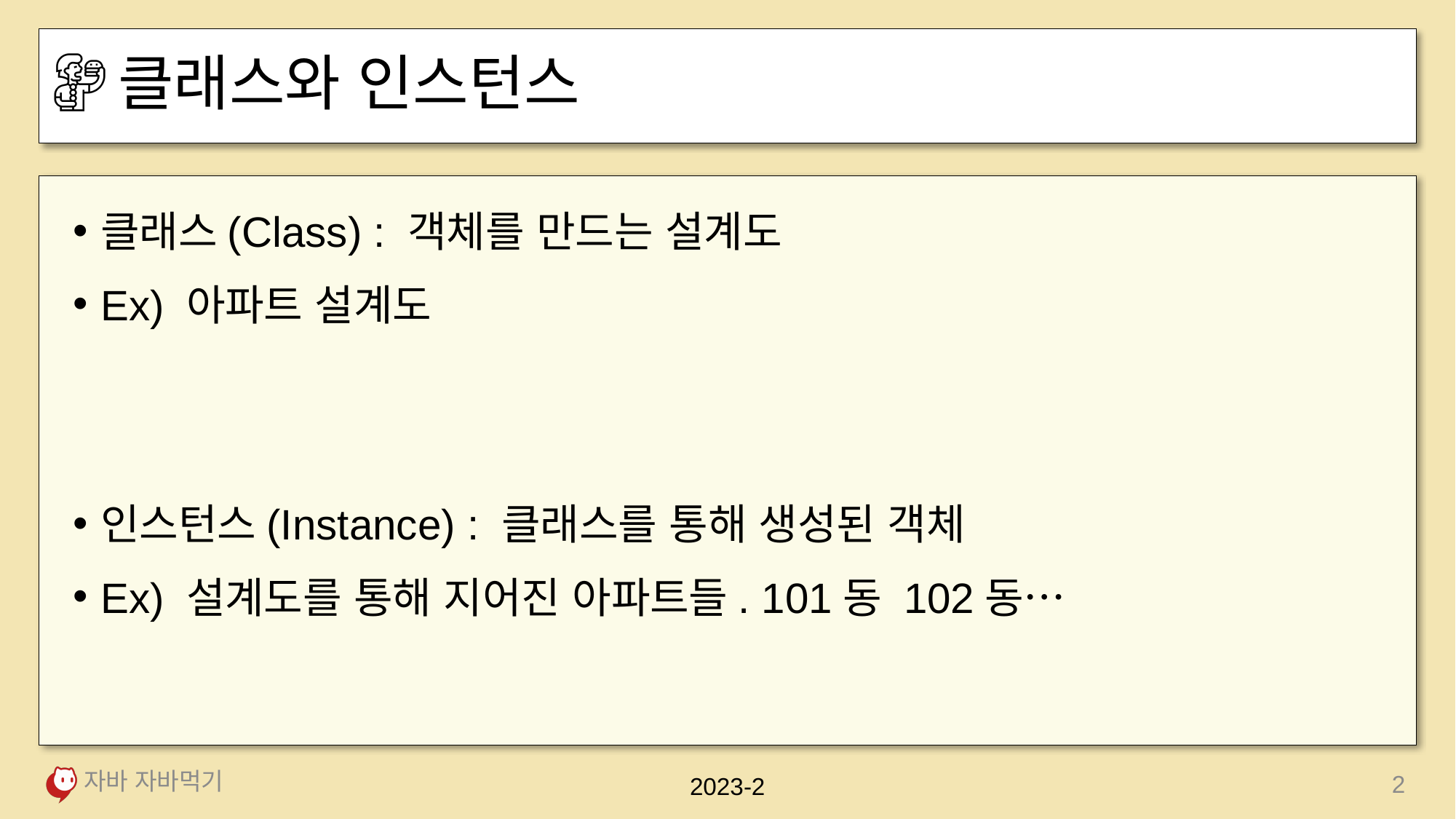

# 클래스와 인스턴스
클래스(Class) : 객체를 만드는 설계도
Ex) 아파트 설계도

인스턴스(Instance) : 클래스를 통해 생성된 객체
Ex) 설계도를 통해 지어진 아파트들. 101동 102동…
자바 자바먹기
2